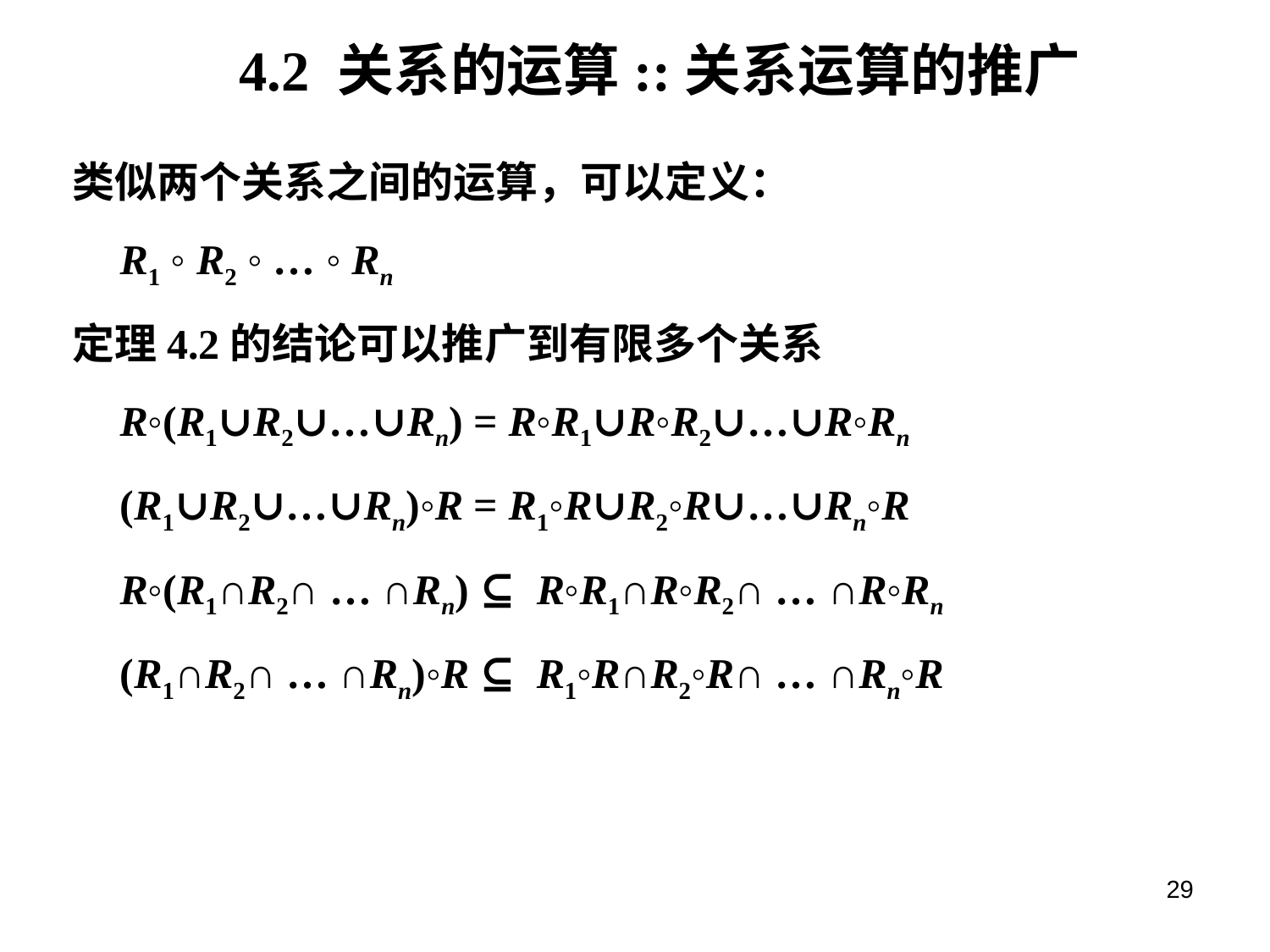

# 4.2 关系的运算::关系运算的推广
类似两个关系之间的运算，可以定义：
	R1 ◦ R2 ◦ … ◦ Rn
定理4.2的结论可以推广到有限多个关系
	R◦(R1∪R2∪…∪Rn) = R◦R1∪R◦R2∪…∪R◦Rn
	(R1∪R2∪…∪Rn)◦R = R1◦R∪R2◦R∪…∪Rn◦R
	R◦(R1∩R2∩ … ∩Rn) ⊆  R◦R1∩R◦R2∩ … ∩R◦Rn
	(R1∩R2∩ … ∩Rn)◦R ⊆  R1◦R∩R2◦R∩ … ∩Rn◦R
29